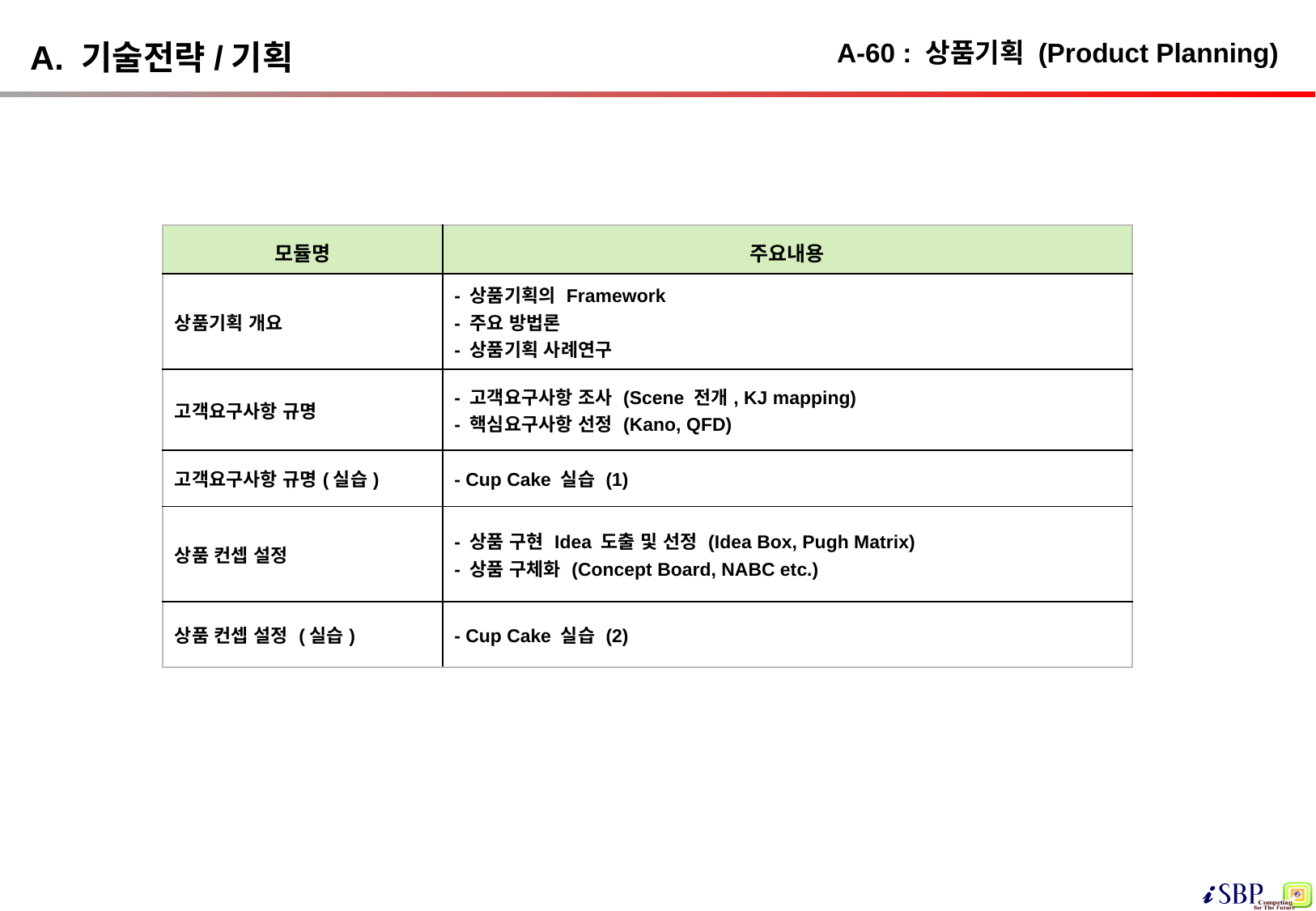

# A-60 : 상품기획 (Product Planning)
A. 기술전략/기획
| 모듈명 | 주요내용 |
| --- | --- |
| 상품기획 개요 | - 상품기획의 Framework - 주요 방법론 - 상품기획 사례연구 |
| 고객요구사항 규명 | - 고객요구사항 조사 (Scene 전개, KJ mapping) - 핵심요구사항 선정 (Kano, QFD) |
| 고객요구사항 규명(실습) | - Cup Cake 실습 (1) |
| 상품 컨셉 설정 | - 상품 구현 Idea 도출 및 선정 (Idea Box, Pugh Matrix) - 상품 구체화 (Concept Board, NABC etc.) |
| 상품 컨셉 설정 (실습) | - Cup Cake 실습 (2) |